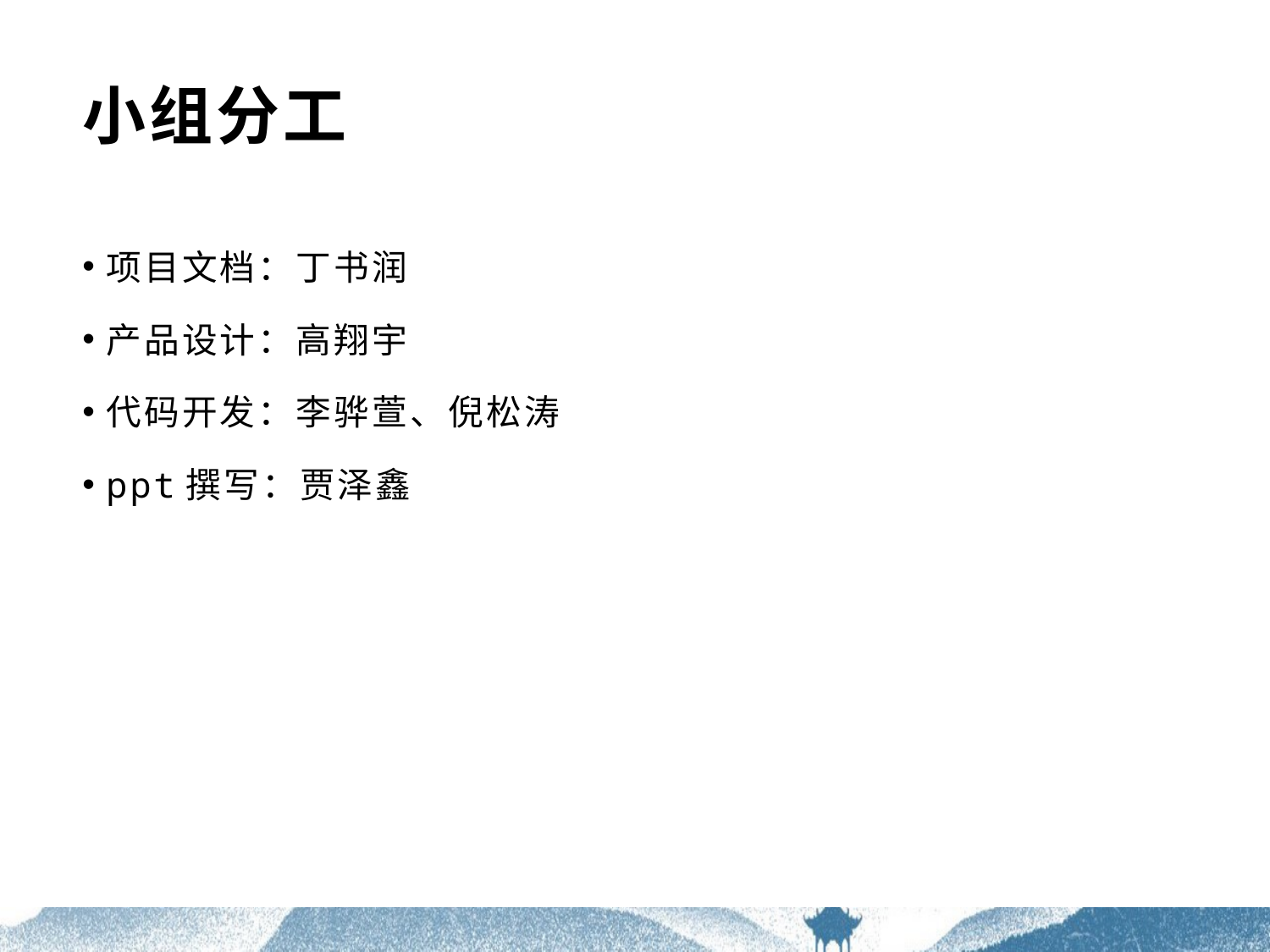

# 小组分工
项目文档：丁书润
产品设计：高翔宇
代码开发：李骅萱、倪松涛
ppt撰写：贾泽鑫